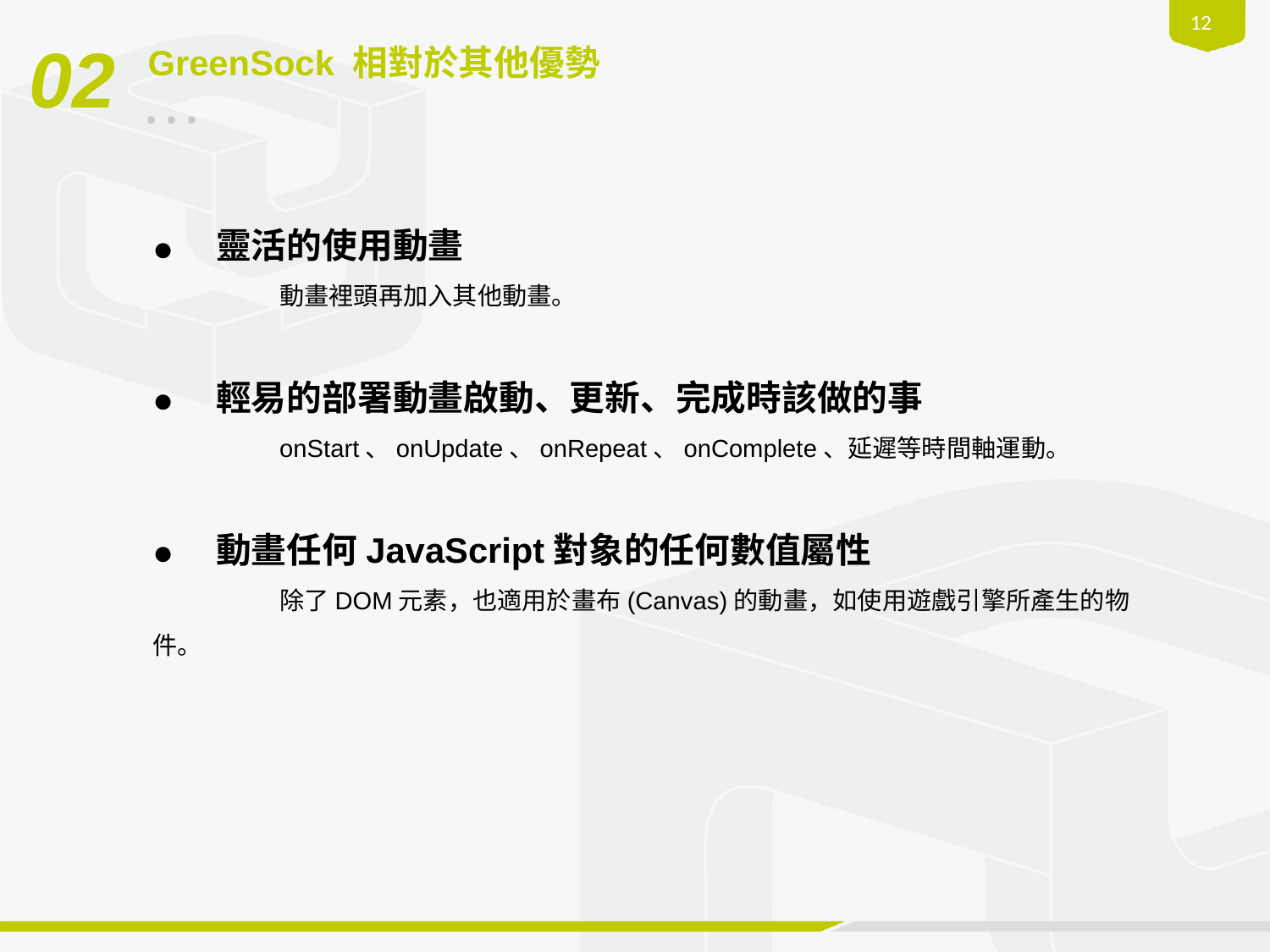

12
02
GreenSock 相對於其他優勢
靈活的使用動畫
	動畫裡頭再加入其他動畫。

輕易的部署動畫啟動、更新、完成時該做的事
	onStart、onUpdate、onRepeat、onComplete、延遲等時間軸運動。

動畫任何JavaScript對象的任何數值屬性
	除了DOM元素，也適用於畫布(Canvas)的動畫，如使用遊戲引擎所產生的物件。